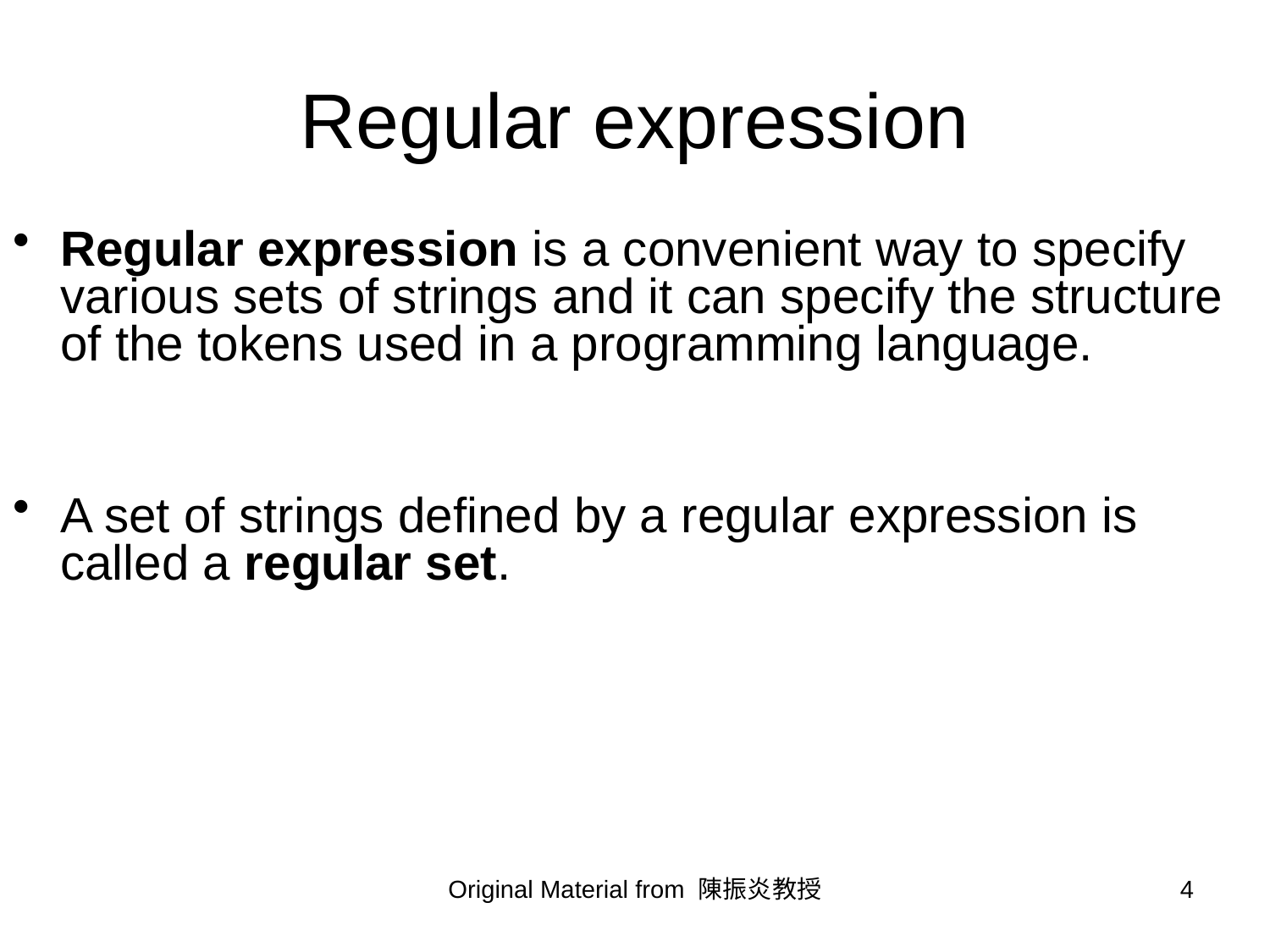

# Regular expression
Regular expression is a convenient way to specify various sets of strings and it can specify the structure of the tokens used in a programming language.

A set of strings defined by a regular expression is called a regular set.

Original Material from 陳振炎教授
4